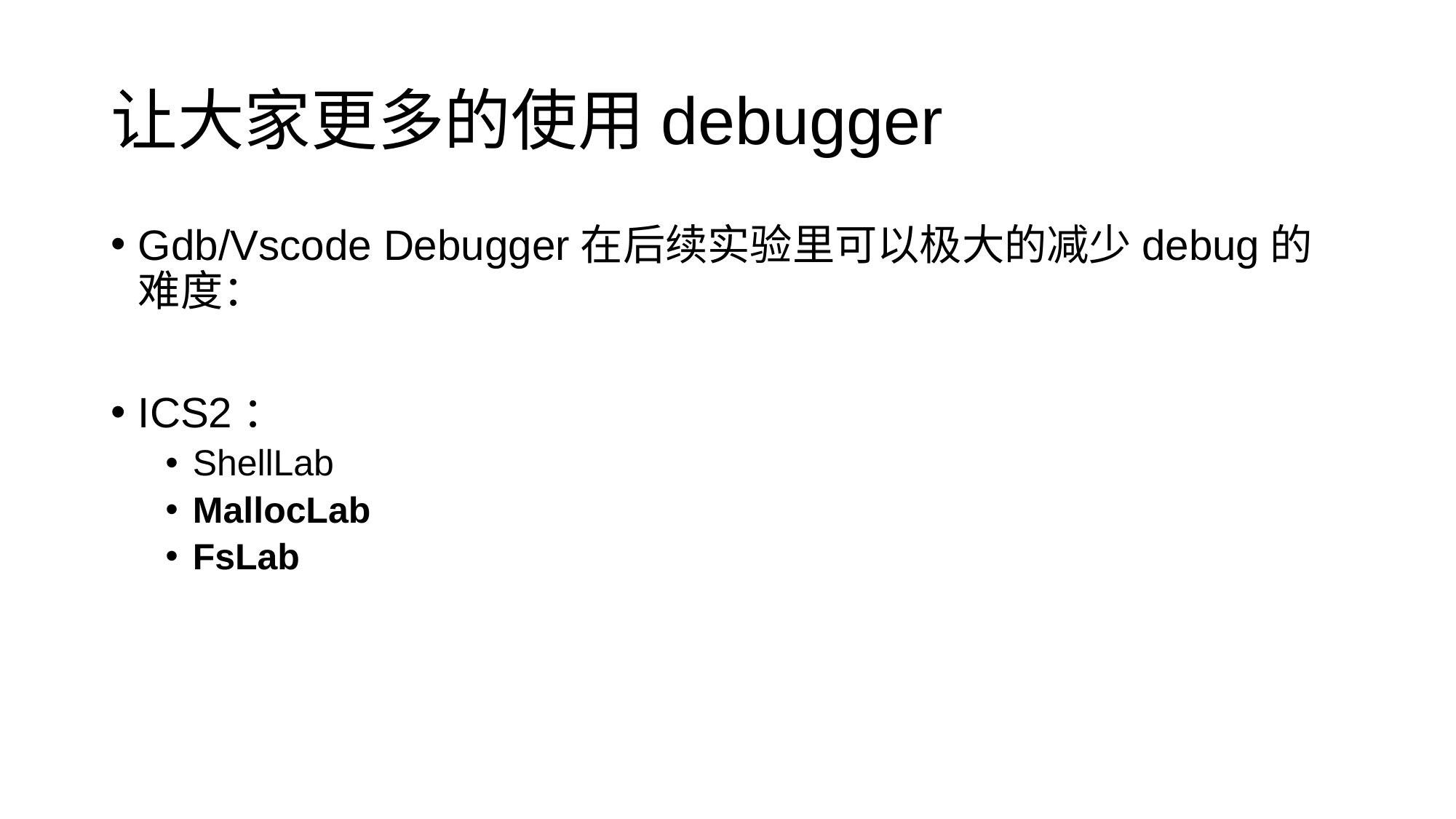

# 让大家更多的使用debugger
Gdb/Vscode Debugger在后续实验里可以极大的减少debug的难度：

ICS2：
ShellLab
MallocLab
FsLab